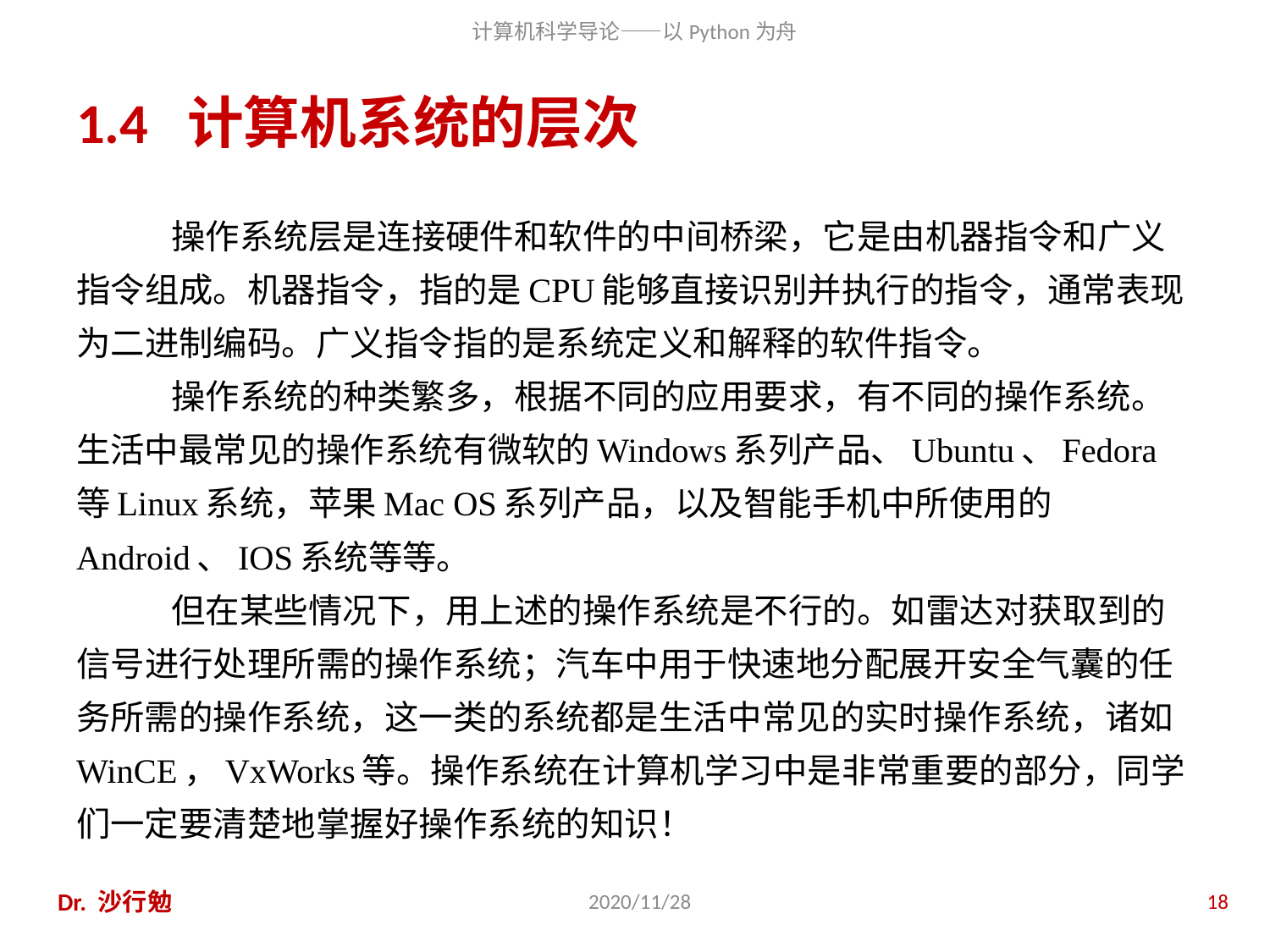

# 1.4  计算机系统的层次
操作系统层是连接硬件和软件的中间桥梁，它是由机器指令和广义指令组成。机器指令，指的是CPU能够直接识别并执行的指令，通常表现为二进制编码。广义指令指的是系统定义和解释的软件指令。
操作系统的种类繁多，根据不同的应用要求，有不同的操作系统。生活中最常见的操作系统有微软的Windows系列产品、Ubuntu、Fedora等Linux系统，苹果Mac OS系列产品，以及智能手机中所使用的Android、IOS系统等等。
但在某些情况下，用上述的操作系统是不行的。如雷达对获取到的信号进行处理所需的操作系统；汽车中用于快速地分配展开安全气囊的任务所需的操作系统，这一类的系统都是生活中常见的实时操作系统，诸如WinCE，VxWorks等。操作系统在计算机学习中是非常重要的部分，同学们一定要清楚地掌握好操作系统的知识！
Dr. 沙行勉
2020/11/28
18